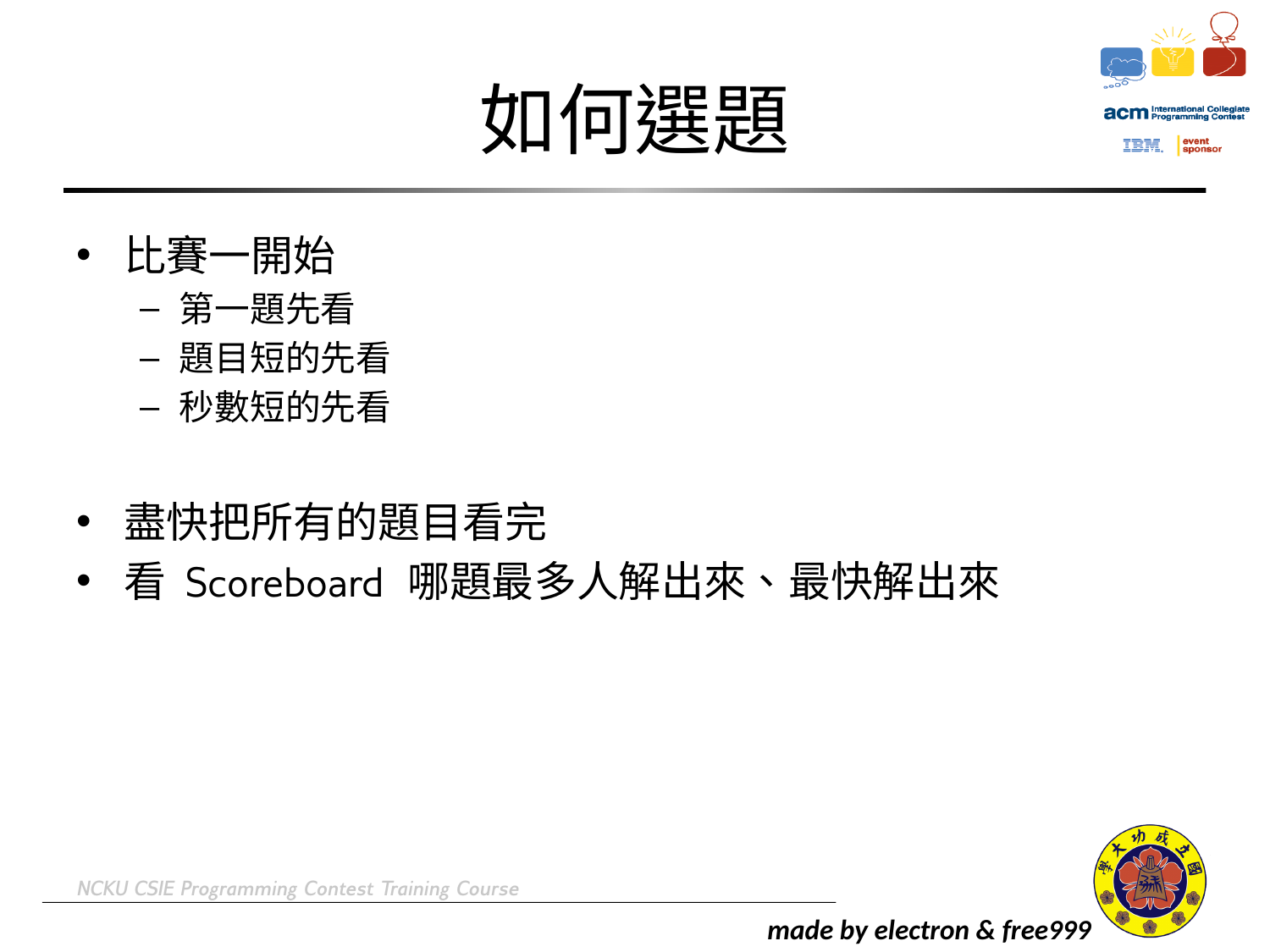

# 如何選題
比賽一開始
第一題先看
題目短的先看
秒數短的先看

盡快把所有的題目看完
看 Scoreboard 哪題最多人解出來、最快解出來

NCKU CSIE Programming Contest Training Course